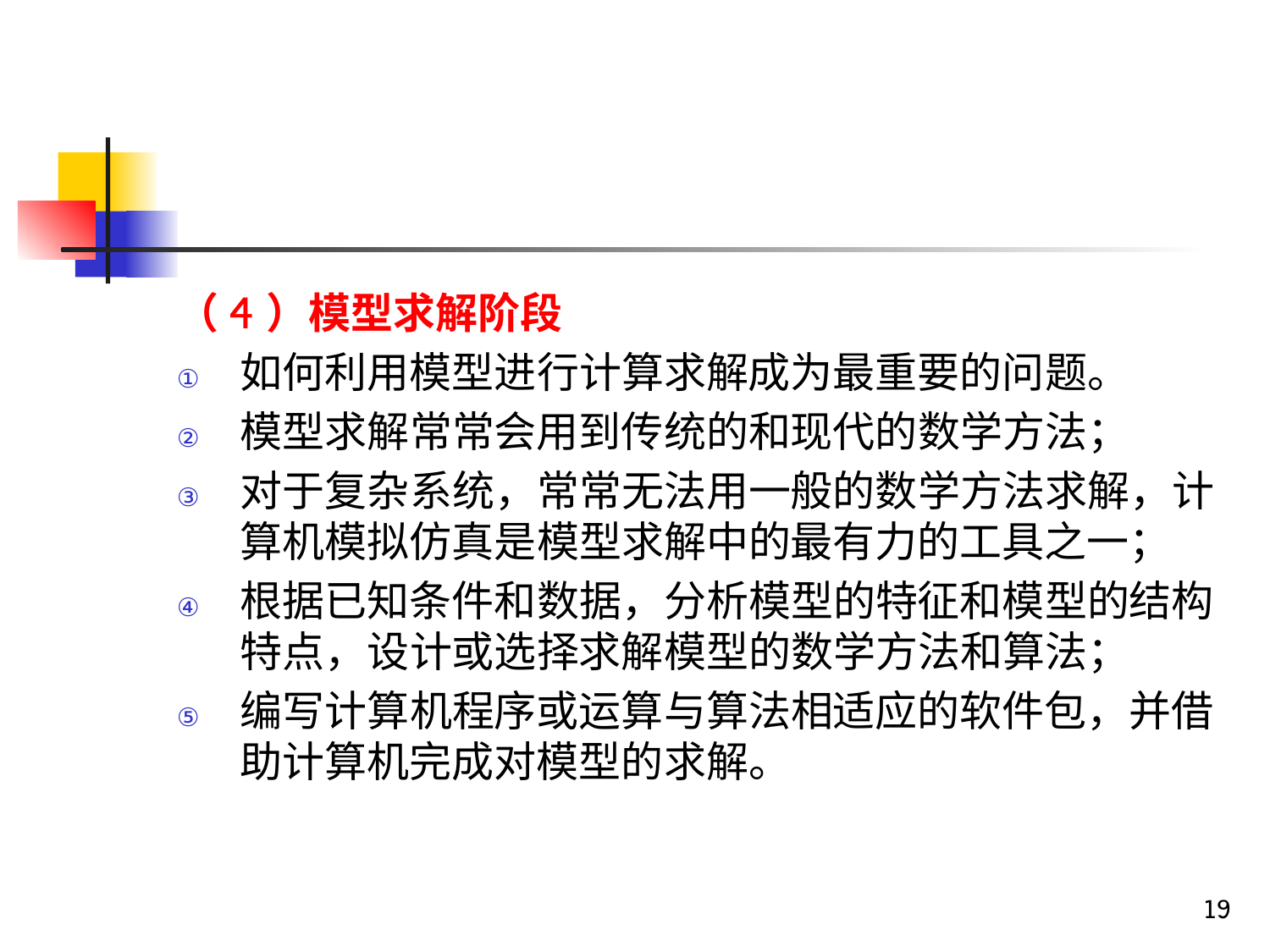

#
（4）模型求解阶段
如何利用模型进行计算求解成为最重要的问题。
模型求解常常会用到传统的和现代的数学方法；
对于复杂系统，常常无法用一般的数学方法求解，计算机模拟仿真是模型求解中的最有力的工具之一；
根据已知条件和数据，分析模型的特征和模型的结构特点，设计或选择求解模型的数学方法和算法；
编写计算机程序或运算与算法相适应的软件包，并借助计算机完成对模型的求解。
19